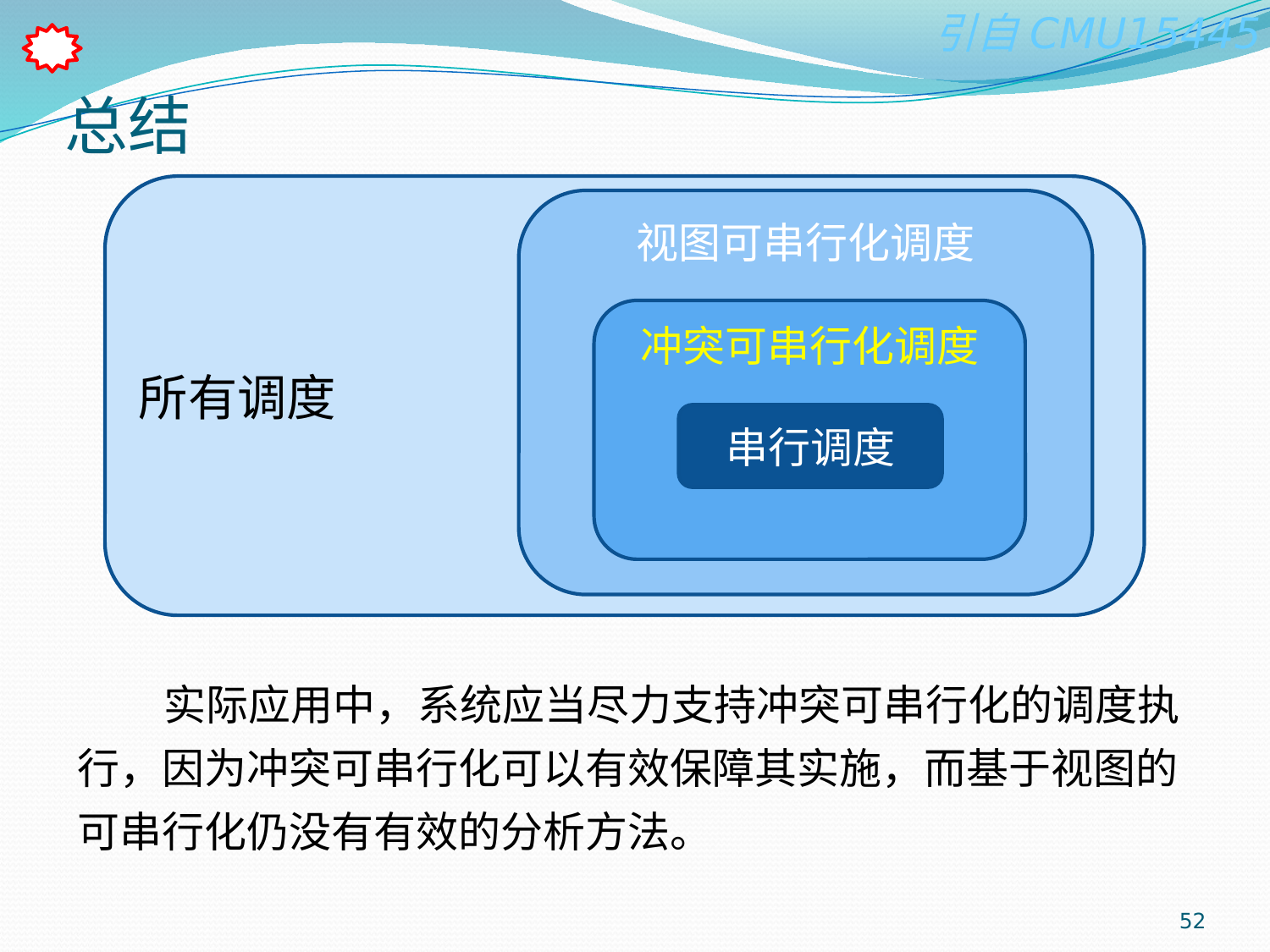

# 总结
所有调度
视图可串行化调度
冲突可串行化调度
串行调度
        实际应用中，系统应当尽力支持冲突可串行化的调度执行，因为冲突可串行化可以有效保障其实施，而基于视图的可串行化仍没有有效的分析方法。

52